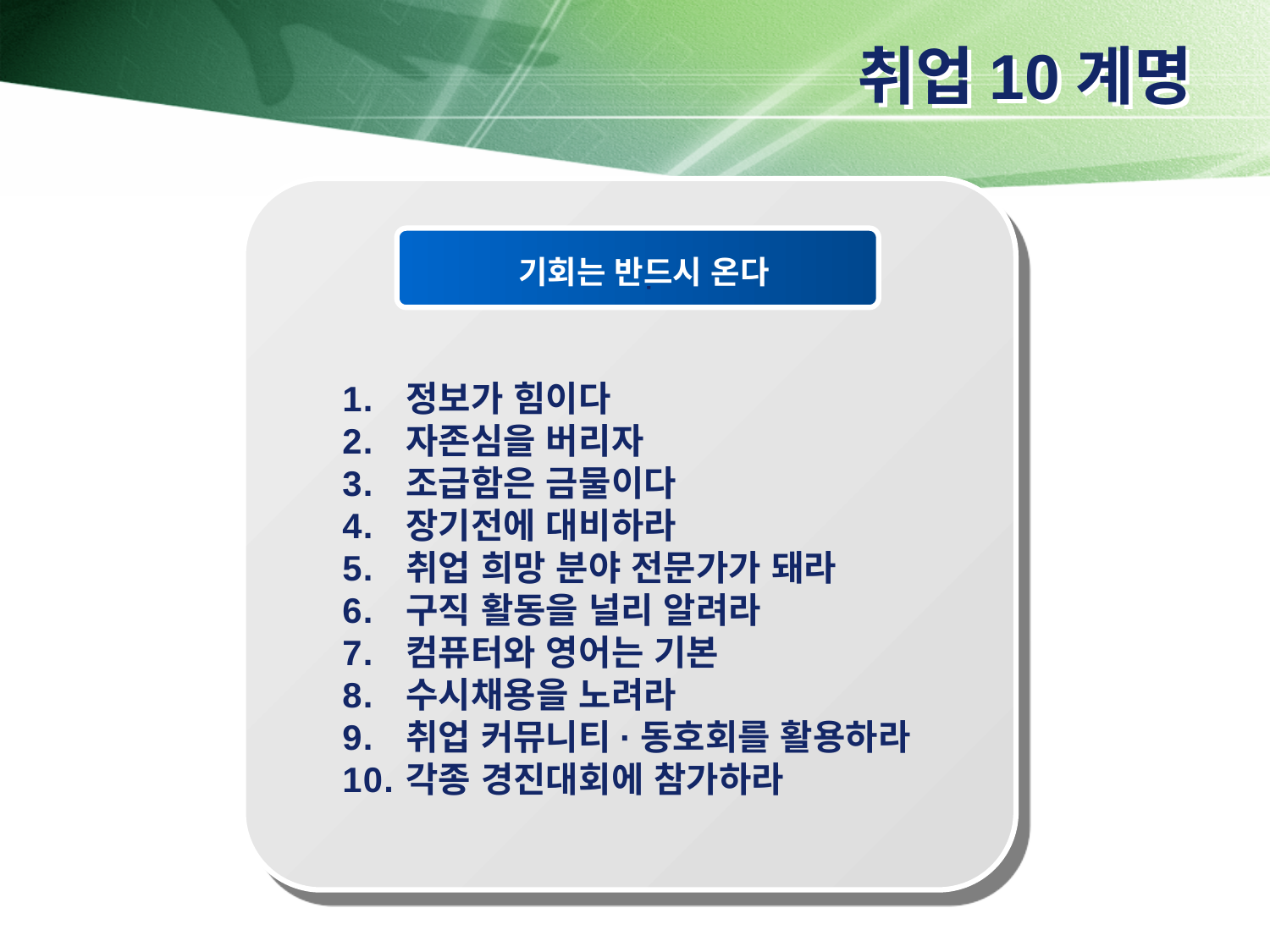

# 취업10계명
.

기회는 반드시 온다
정보가 힘이다
자존심을 버리자
조급함은 금물이다
장기전에 대비하라
취업 희망 분야 전문가가 돼라
구직 활동을 널리 알려라
컴퓨터와 영어는 기본
수시채용을 노려라
취업 커뮤니티·동호회를 활용하라
각종 경진대회에 참가하라